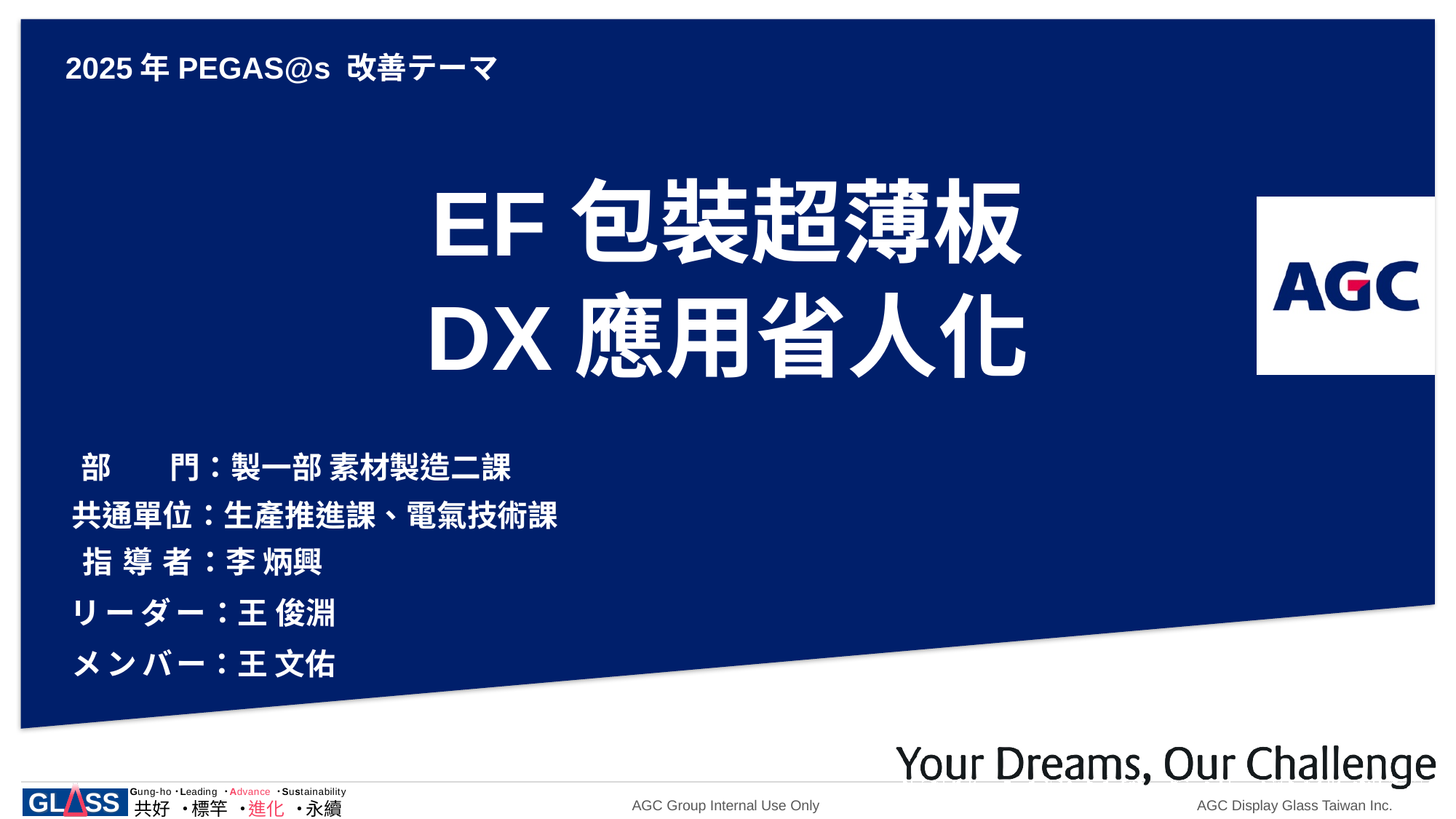

2025年PEGAS@s 改善テーマ
EF包裝超薄板
DX應用省人化
部　     門：製一部 素材製造二課
共通單位 ：生產推進課、電氣技術課
指  導  者 ：李 炳興
リ ー ダ ー ：王 俊淵
メ ン バ ー ：王 文佑